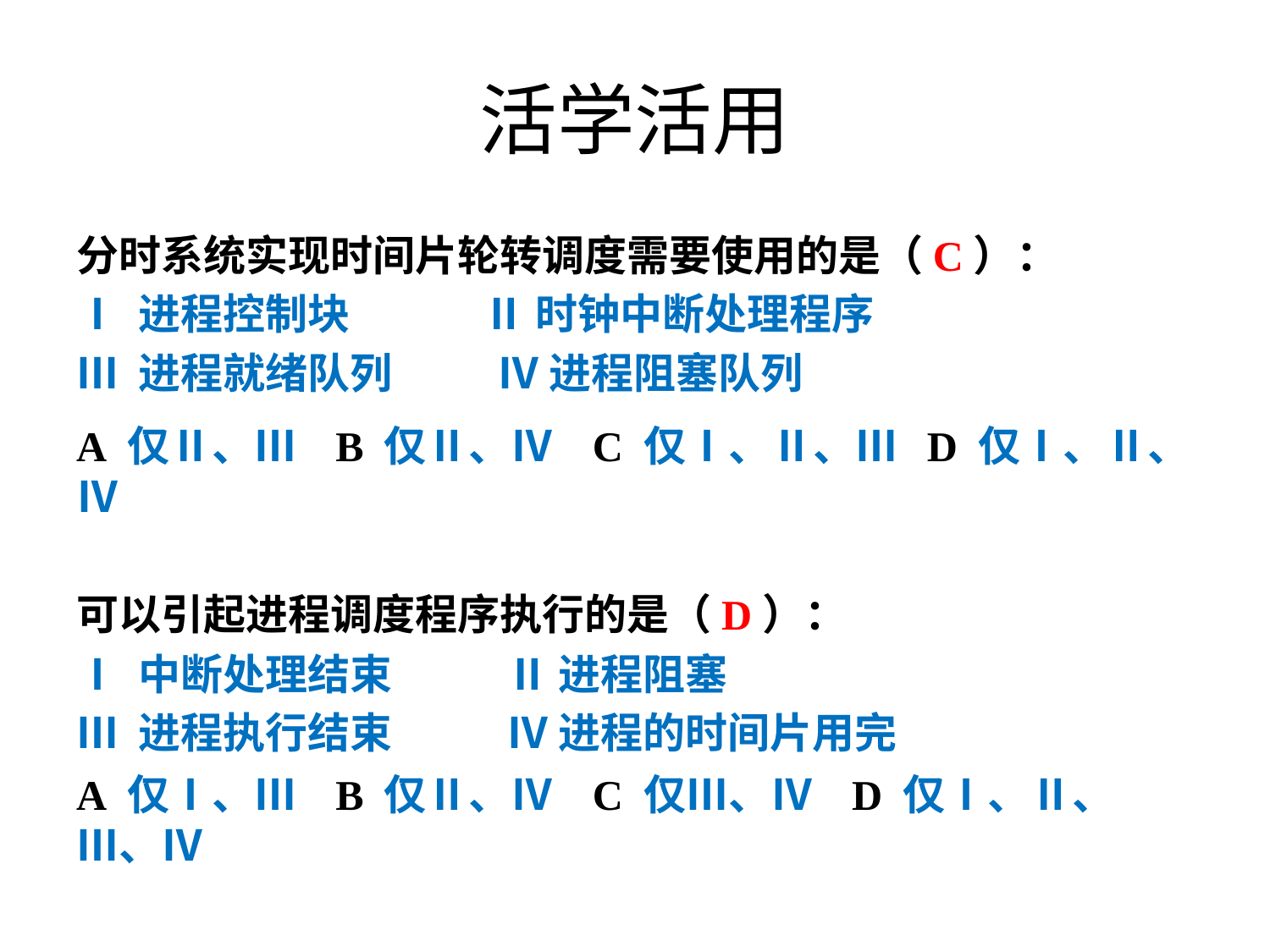

# 活学活用
分时系统实现时间片轮转调度需要使用的是（C）：
Ⅰ 进程控制块              Ⅱ 时钟中断处理程序
Ⅲ 进程就绪队列           Ⅳ 进程阻塞队列
A 仅Ⅱ、Ⅲ   B 仅Ⅱ、Ⅳ   C 仅Ⅰ、Ⅱ、Ⅲ  D 仅Ⅰ、Ⅱ、Ⅳ

可以引起进程调度程序执行的是（D）：
Ⅰ 中断处理结束            Ⅱ 进程阻塞
Ⅲ 进程执行结束            Ⅳ 进程的时间片用完
A 仅Ⅰ、Ⅲ   B 仅Ⅱ、Ⅳ   C 仅Ⅲ、Ⅳ   D 仅Ⅰ、Ⅱ、Ⅲ、Ⅳ